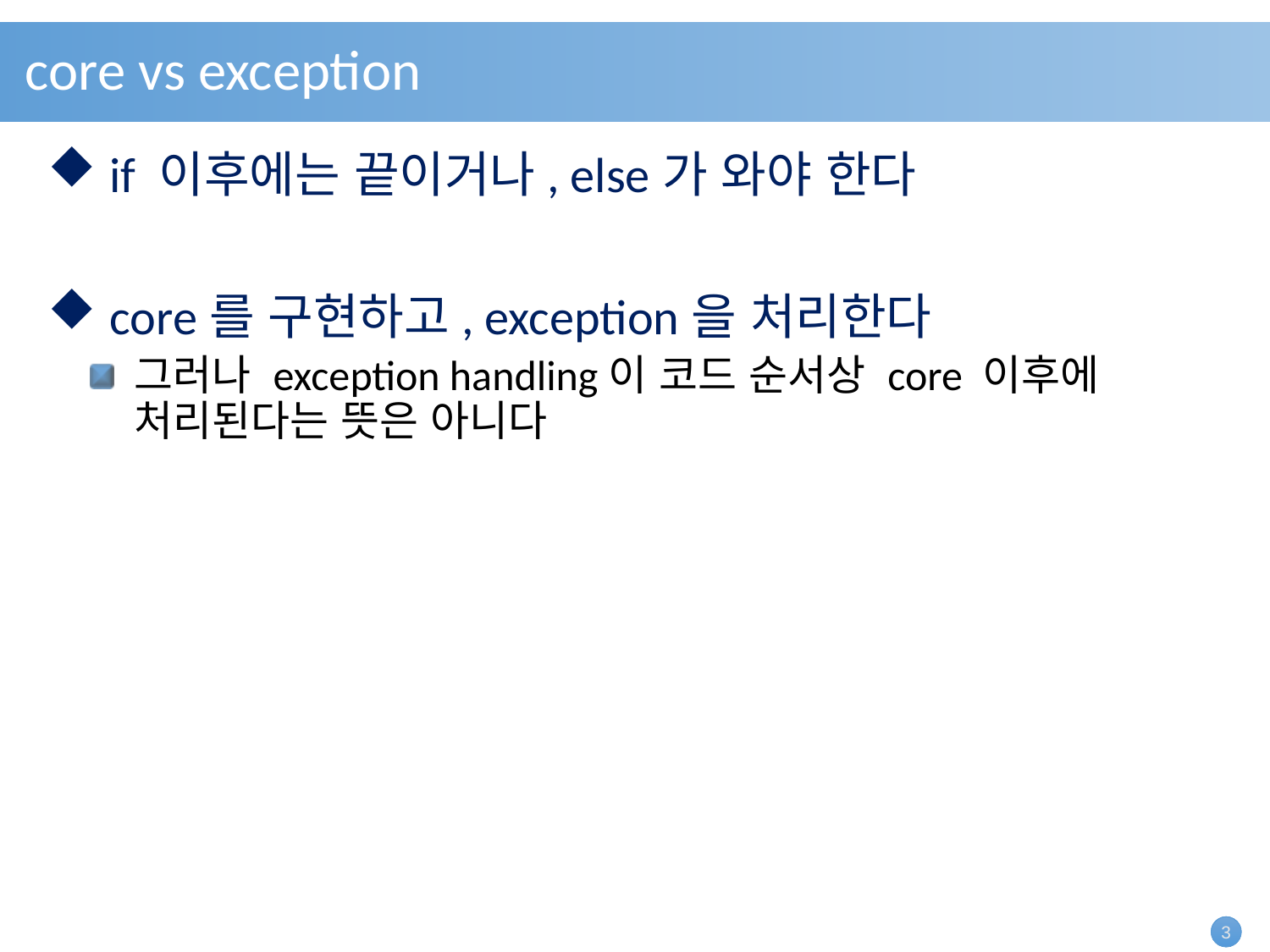

# core vs exception
if 이후에는 끝이거나, else가 와야 한다

core를 구현하고, exception을 처리한다
그러나 exception handling이 코드 순서상 core 이후에 처리된다는 뜻은 아니다